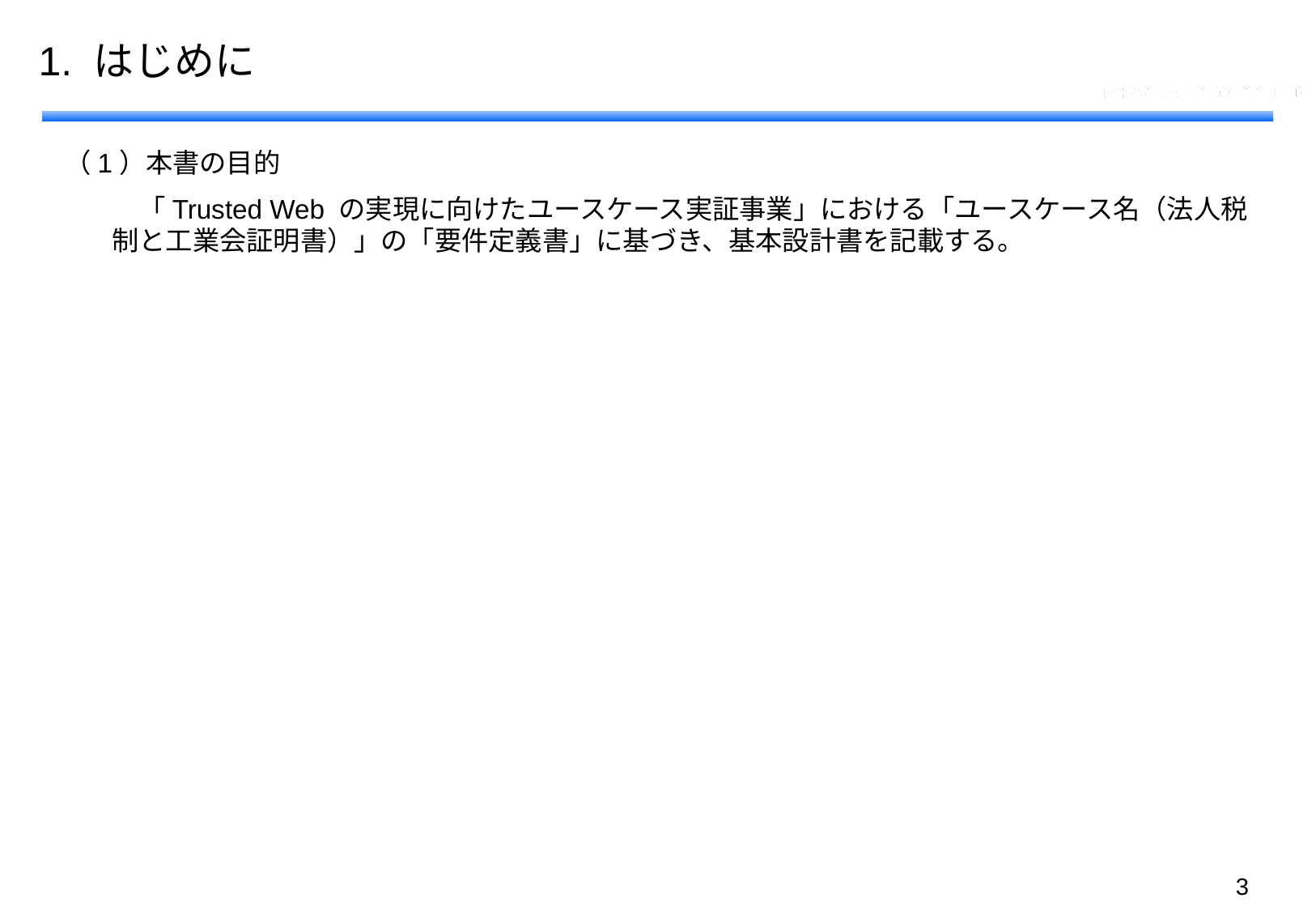

1. はじめに
（1）本書の目的
　「Trusted Web の実現に向けたユースケース実証事業」における「ユースケース名（法人税制と工業会証明書）」の「要件定義書」に基づき、基本設計書を記載する。
3